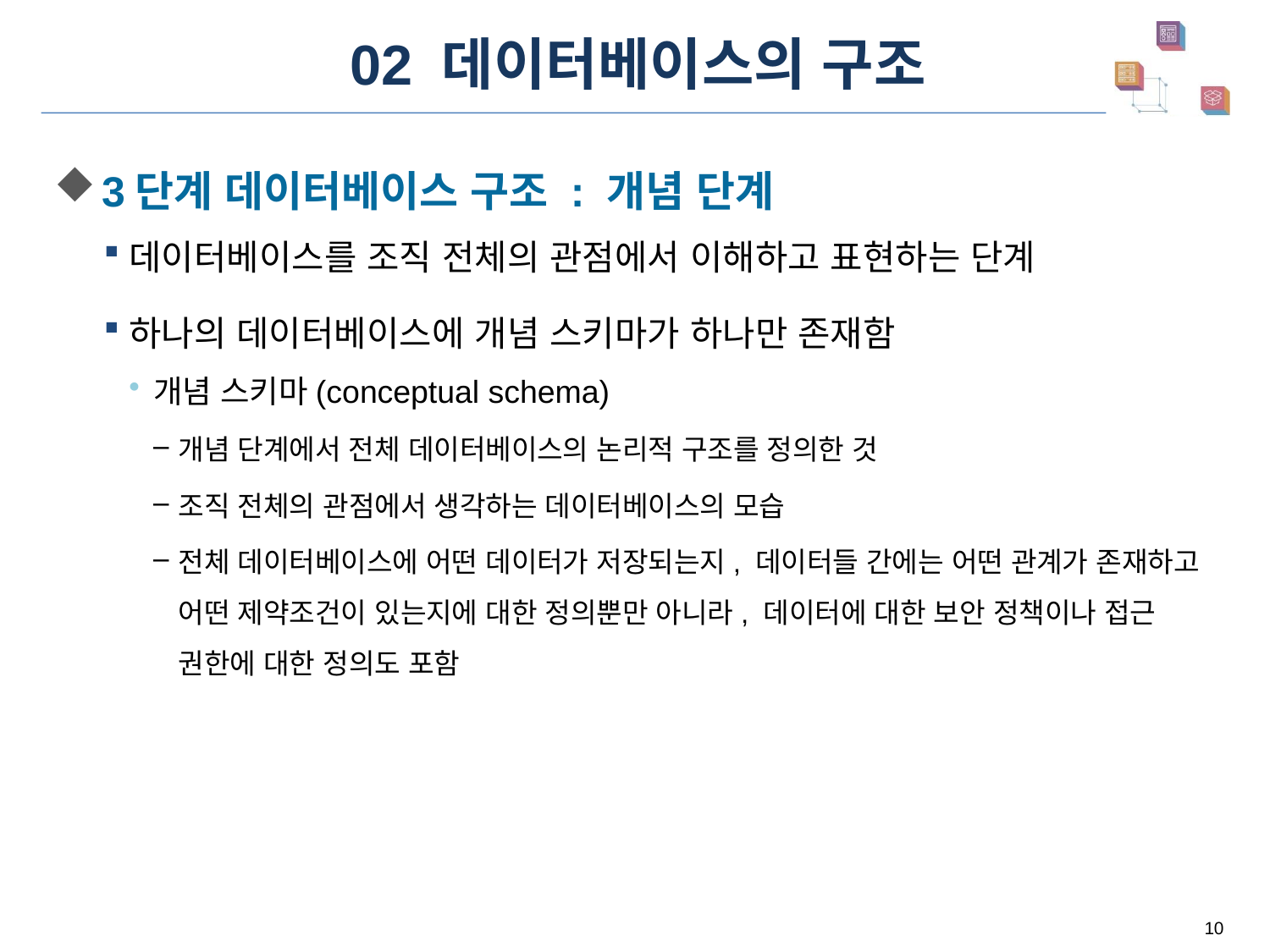

# 02 데이터베이스의 구조
3단계 데이터베이스 구조 : 개념 단계
데이터베이스를 조직 전체의 관점에서 이해하고 표현하는 단계
하나의 데이터베이스에 개념 스키마가 하나만 존재함
개념 스키마(conceptual schema)
개념 단계에서 전체 데이터베이스의 논리적 구조를 정의한 것
조직 전체의 관점에서 생각하는 데이터베이스의 모습
전체 데이터베이스에 어떤 데이터가 저장되는지, 데이터들 간에는 어떤 관계가 존재하고 어떤 제약조건이 있는지에 대한 정의뿐만 아니라, 데이터에 대한 보안 정책이나 접근 권한에 대한 정의도 포함